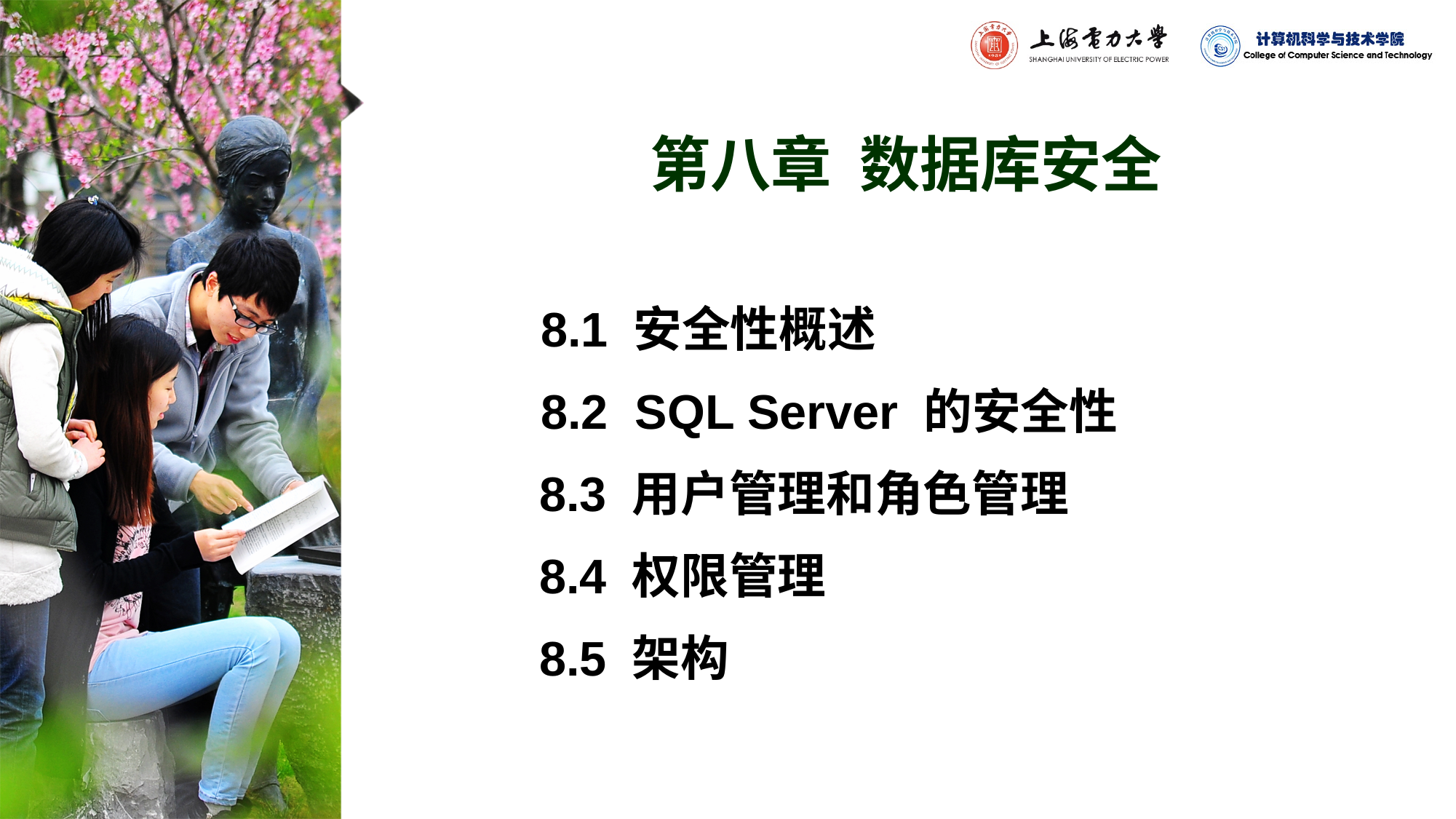

第八章  数据库安全

	8.1 安全性概述
	8.2  SQL Server 的安全性
        8.3 用户管理和角色管理
        8.4 权限管理
        8.5 架构